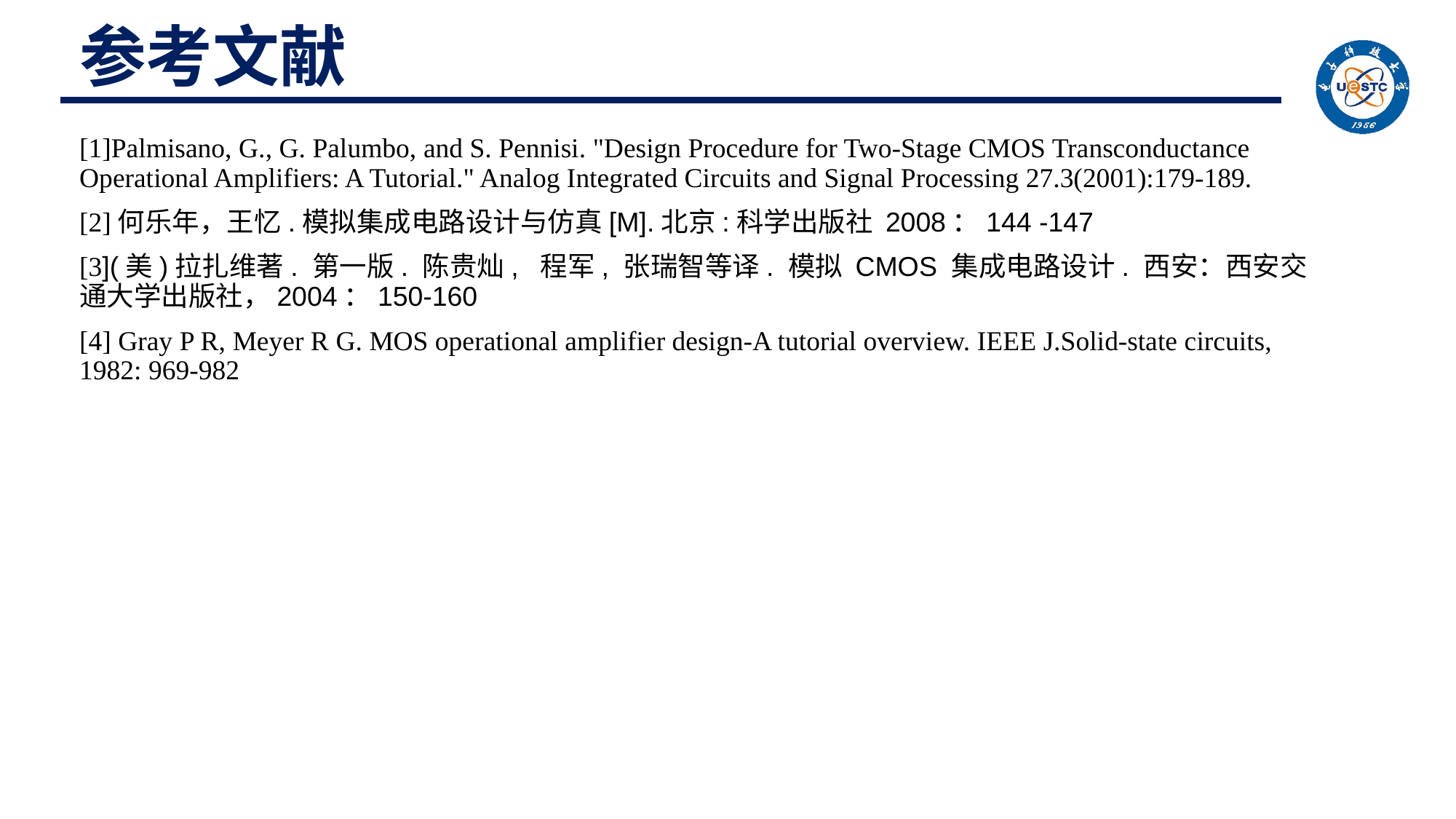

# 参考文献
[1]Palmisano, G., G. Palumbo, and S. Pennisi. "Design Procedure for Two-Stage CMOS Transconductance Operational Amplifiers: A Tutorial." Analog Integrated Circuits and Signal Processing 27.3(2001):179-189.
[2]何乐年，王忆.模拟集成电路设计与仿真[M].北京:科学出版社 2008：144 -147
[3](美)拉扎维著. 第一版. 陈贵灿,  程军, 张瑞智等译. 模拟 CMOS 集成电路设计. 西安：西安交通大学出版社，2004：150-160
[4] Gray P R, Meyer R G. MOS operational amplifier design-A tutorial overview. IEEE J.Solid-state circuits, 1982: 969-982